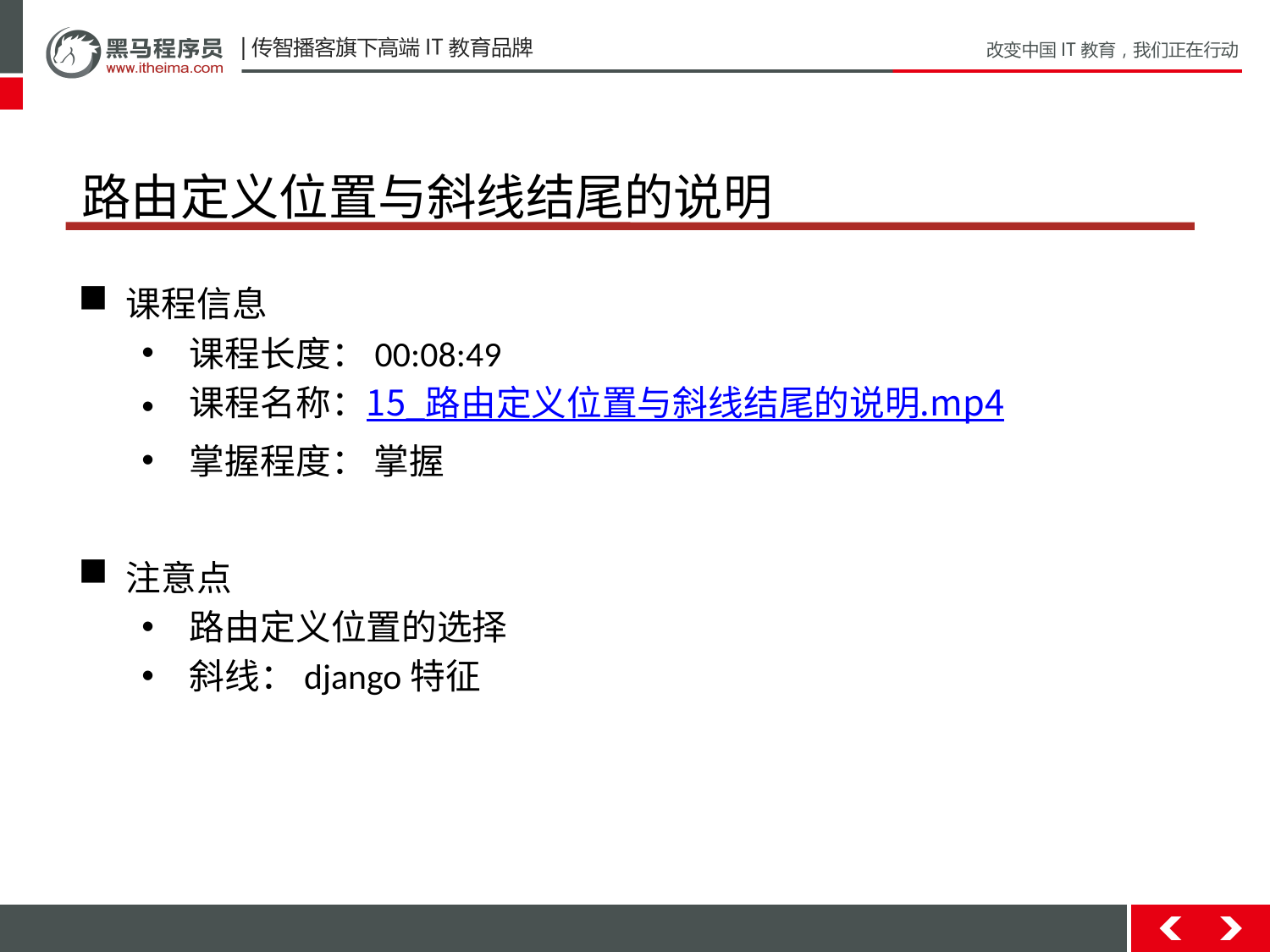

# 路由定义位置与斜线结尾的说明

课程信息
课程长度：00:08:49
课程名称：15_路由定义位置与斜线结尾的说明.mp4
掌握程度： 掌握

注意点
路由定义位置的选择
斜线：django特征